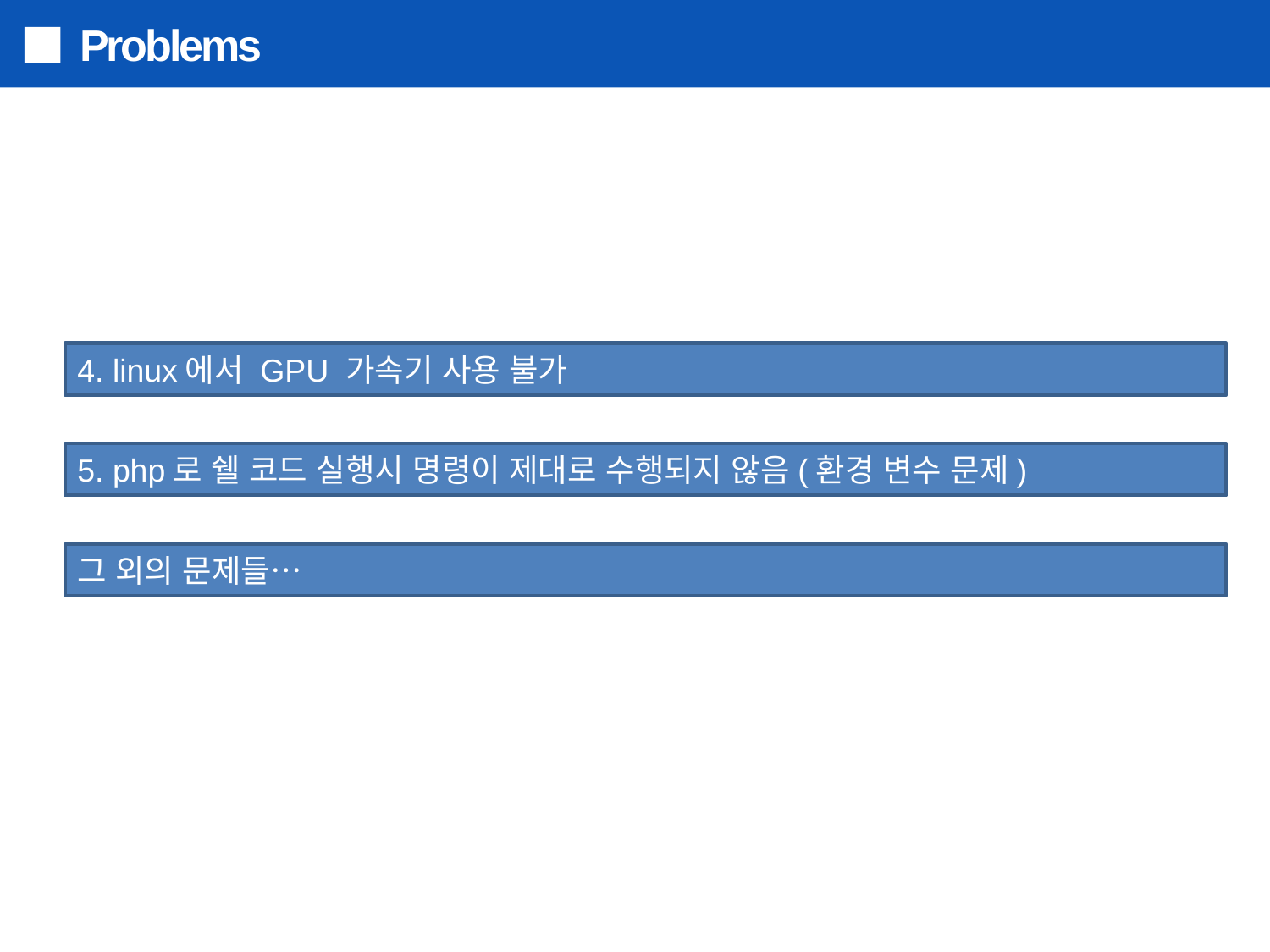

Problems
4. linux에서 GPU 가속기 사용 불가
5. php로 쉘 코드 실행시 명령이 제대로 수행되지 않음(환경 변수 문제)
그 외의 문제들…